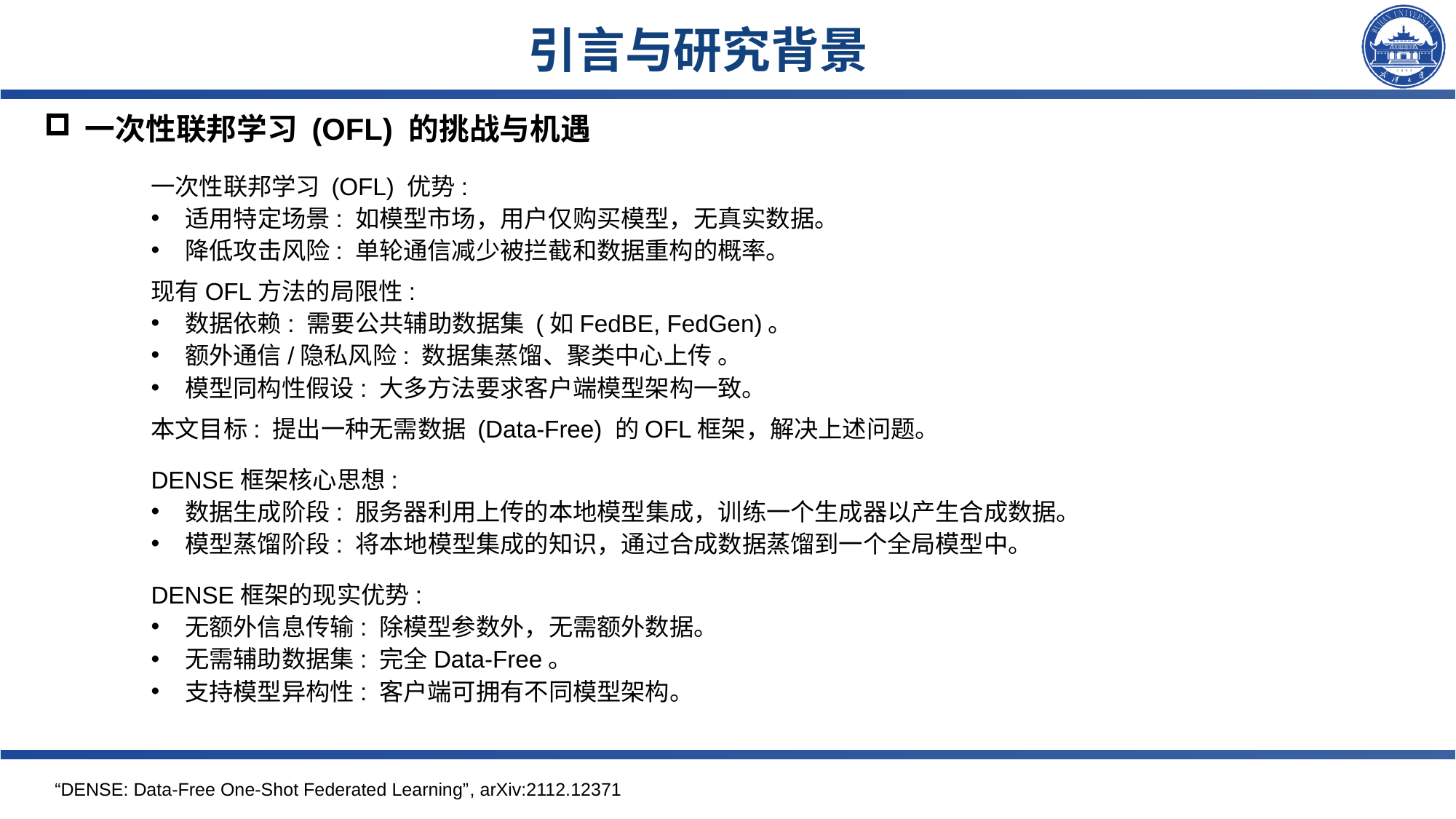

引言与研究背景
一次性联邦学习 (OFL) 的挑战与机遇
一次性联邦学习 (OFL) 优势:
适用特定场景: 如模型市场，用户仅购买模型，无真实数据。
降低攻击风险: 单轮通信减少被拦截和数据重构的概率。
现有OFL方法的局限性:
数据依赖: 需要公共辅助数据集 (如FedBE, FedGen)。
额外通信/隐私风险: 数据集蒸馏、聚类中心上传 。
模型同构性假设: 大多方法要求客户端模型架构一致。
本文目标: 提出一种无需数据 (Data-Free) 的OFL框架，解决上述问题。
DENSE框架核心思想:
数据生成阶段: 服务器利用上传的本地模型集成，训练一个生成器以产生合成数据。
模型蒸馏阶段: 将本地模型集成的知识，通过合成数据蒸馏到一个全局模型中。
DENSE框架的现实优势:
无额外信息传输: 除模型参数外，无需额外数据。
无需辅助数据集: 完全Data-Free。
支持模型异构性: 客户端可拥有不同模型架构。
2
“DENSE: Data-Free One-Shot Federated Learning”, arXiv:2112.12371